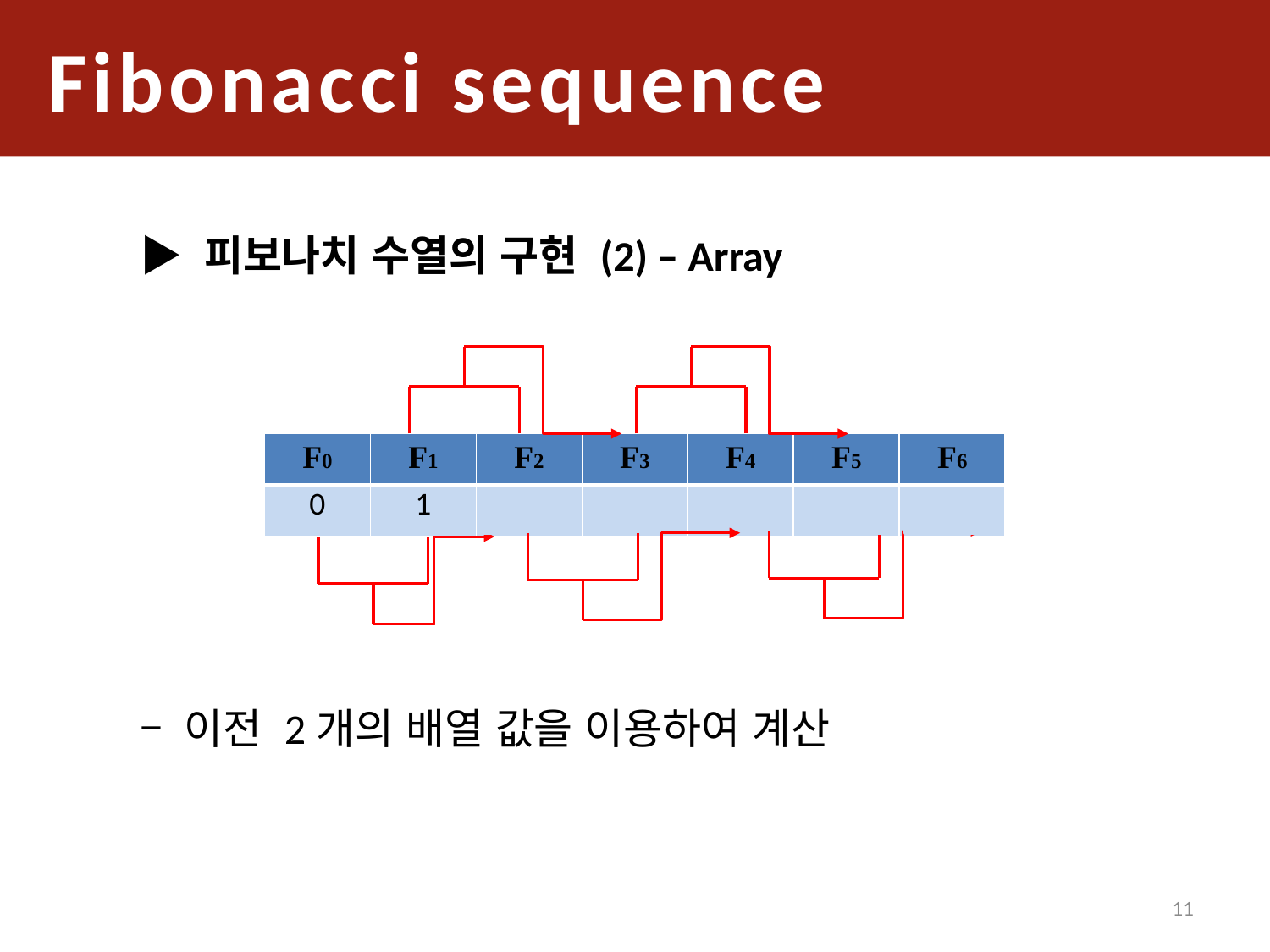

Fibonacci sequence
▶ 피보나치 수열의 구현 (2) – Array

– 이전 2개의 배열 값을 이용하여 계산

| F0 | F1 | F2 | F3 | F4 | F5 | F6 |
| --- | --- | --- | --- | --- | --- | --- |
| 0 | 1 | 1 | 2 | 3 | 5 | 8 |

11